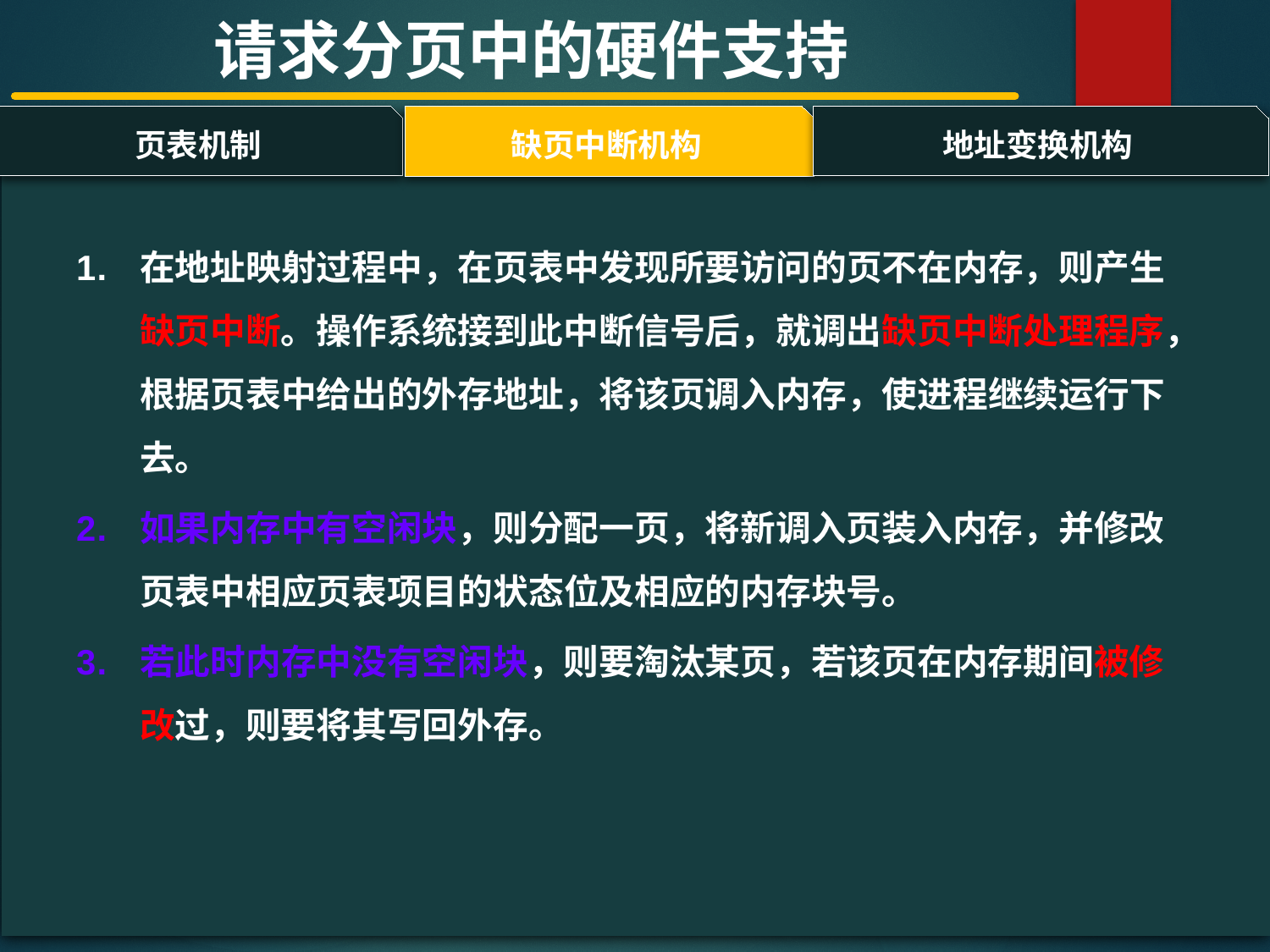

请求分页中的硬件支持
页表机制
地址变换机构
缺页中断机构
#
在地址映射过程中，在页表中发现所要访问的页不在内存，则产生缺页中断。操作系统接到此中断信号后，就调出缺页中断处理程序，根据页表中给出的外存地址，将该页调入内存，使进程继续运行下去。
如果内存中有空闲块，则分配一页，将新调入页装入内存，并修改页表中相应页表项目的状态位及相应的内存块号。
若此时内存中没有空闲块，则要淘汰某页，若该页在内存期间被修改过，则要将其写回外存。